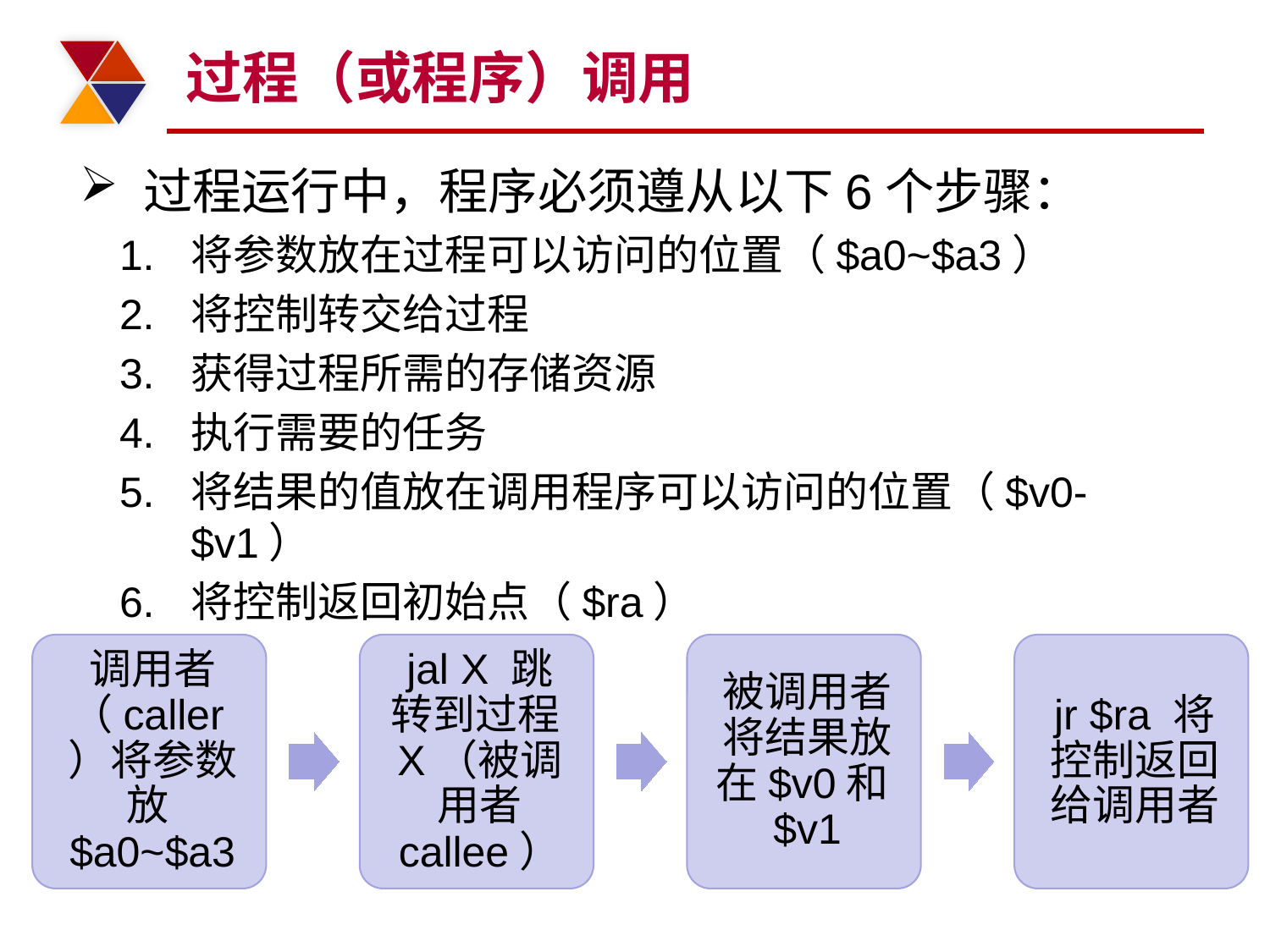

# 过程（或程序）调用
过程运行中，程序必须遵从以下6个步骤：
将参数放在过程可以访问的位置（$a0~$a3）
将控制转交给过程
获得过程所需的存储资源
执行需要的任务
将结果的值放在调用程序可以访问的位置（$v0-$v1）
将控制返回初始点（$ra）

调用者（caller）将参数放$a0~$a3

jal X 跳转到过程X（被调用者 callee）

被调用者将结果放在$v0和$v1

jr $ra 将控制返回给调用者